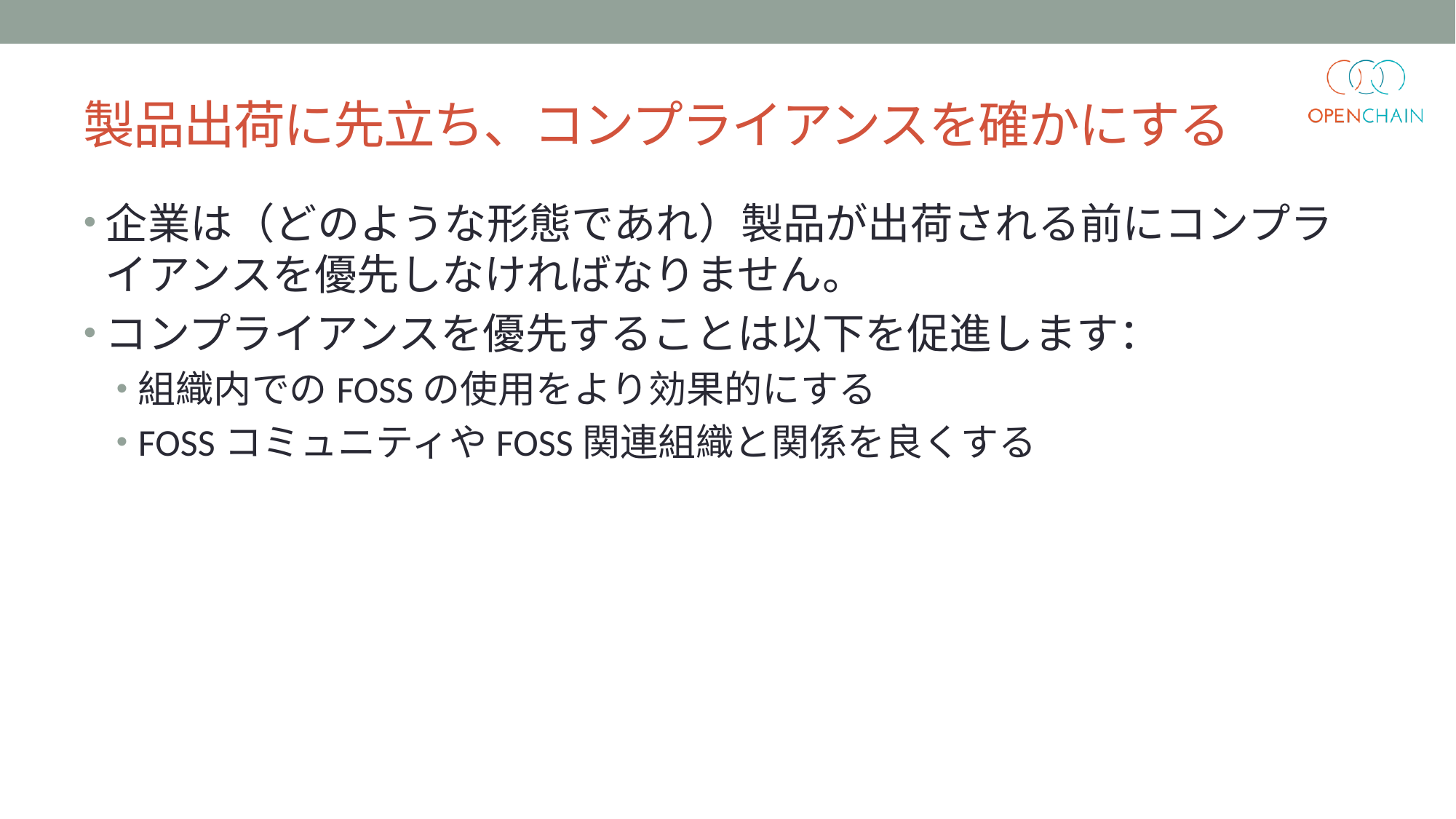

# 製品出荷に先立ち、コンプライアンスを確かにする
企業は（どのような形態であれ）製品が出荷される前にコンプライアンスを優先しなければなりません。
コンプライアンスを優先することは以下を促進します：
組織内でのFOSSの使用をより効果的にする
FOSSコミュニティやFOSS関連組織と関係を良くする